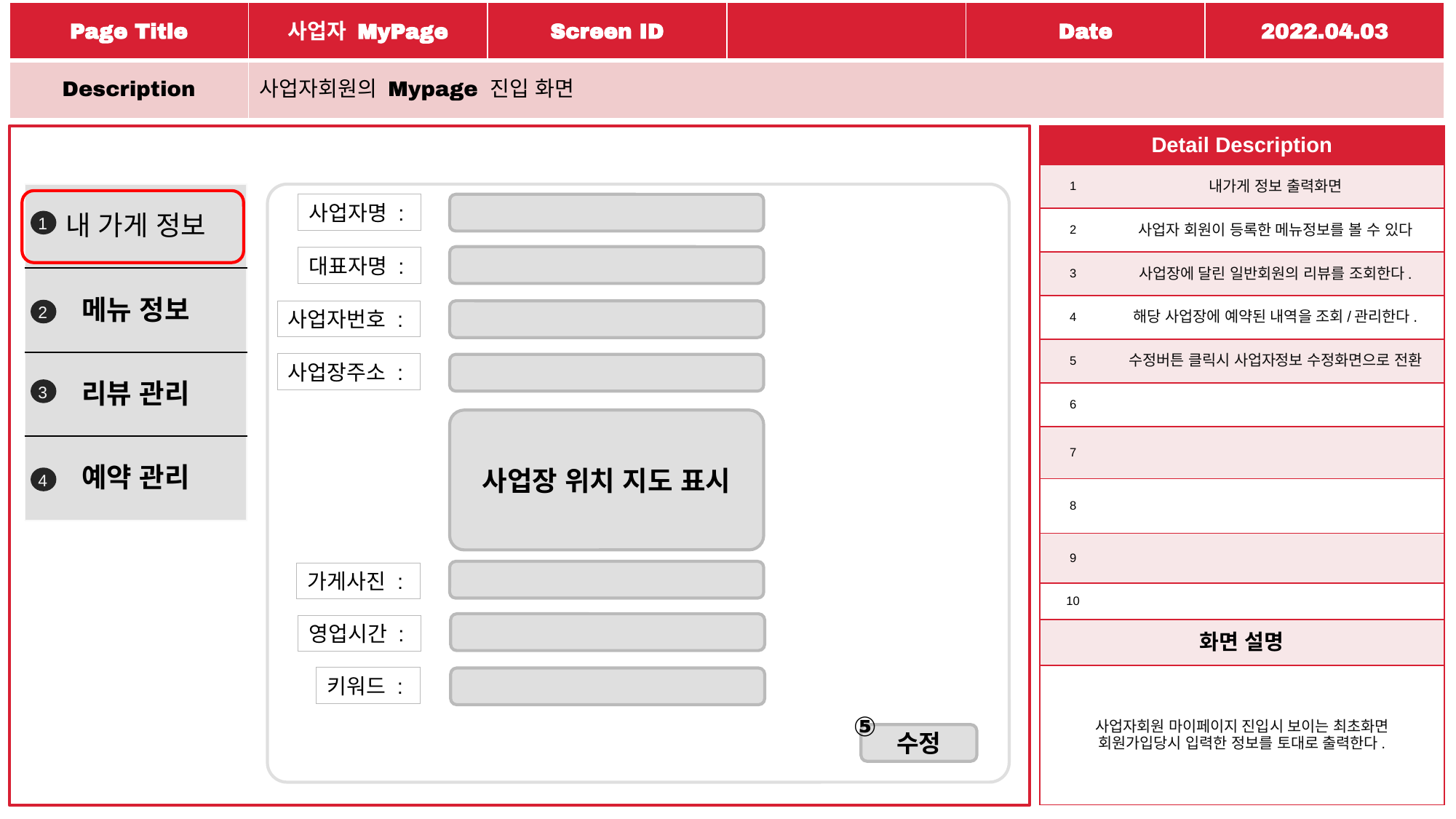

| Page Title | 사업자 MyPage | Screen ID |  | Date | 2022.04.03 |
| --- | --- | --- | --- | --- | --- |
| Description | 사업자회원의 Mypage 진입 화면 |  |  |  |  |

| Detail Description |  |
| --- | --- |
| 1 | 내가게 정보 출력화면 |
| 2 | 사업자 회원이 등록한 메뉴정보를 볼 수 있다 |
| 3 | 사업장에 달린 일반회원의 리뷰를 조회한다. |
| 4 | 해당 사업장에 예약된 내역을 조회/관리한다. |
| 5 | 수정버튼 클릭시 사업자정보 수정화면으로 전환 |
| 6 |  |
| 7 |  |
| 8 |  |
| 9 |  |
| 10 |  |
| 화면 설명 |  |
| 사업자회원 마이페이지 진입시 보이는 최초화면 회원가입당시 입력한 정보를 토대로 출력한다. |  |
| 내 가게 정보 |
| --- |
| 메뉴 정보 |
| 리뷰 관리 |
| 예약 관리 |

사업자명 :

1

대표자명 :
2

사업자번호 :

사업장주소 :

3

사업장 위치 지도 표시

4

가게사진 :

영업시간 :

키워드 :

⑤
수정